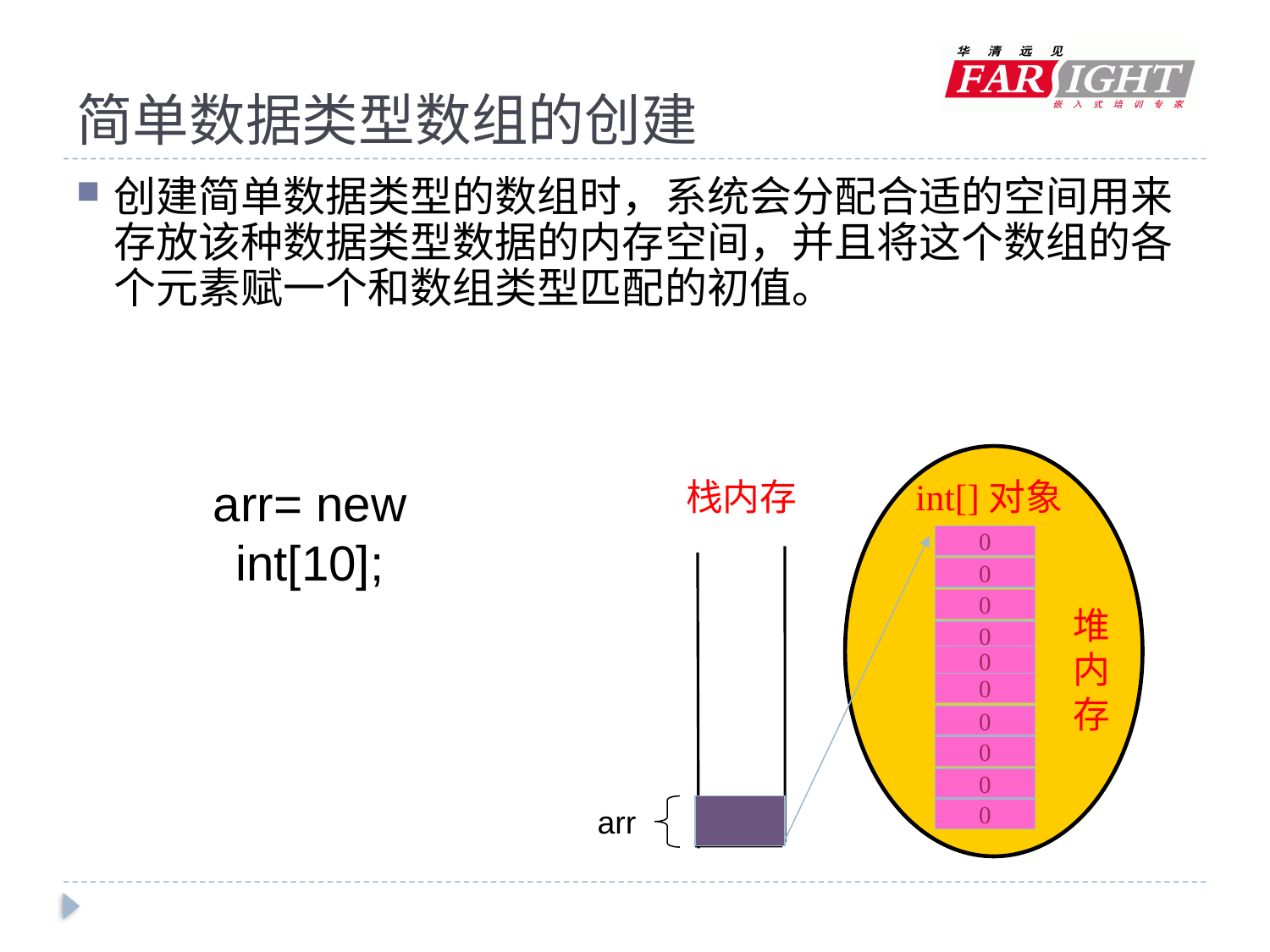

# 简单数据类型数组的创建
创建简单数据类型的数组时，系统会分配合适的空间用来存放该种数据类型数据的内存空间，并且将这个数组的各个元素赋一个和数组类型匹配的初值。

int[]对象
0
0
0
0
0
0
0
0
0
0
堆内存
栈内存

arr

arr= new int[10];